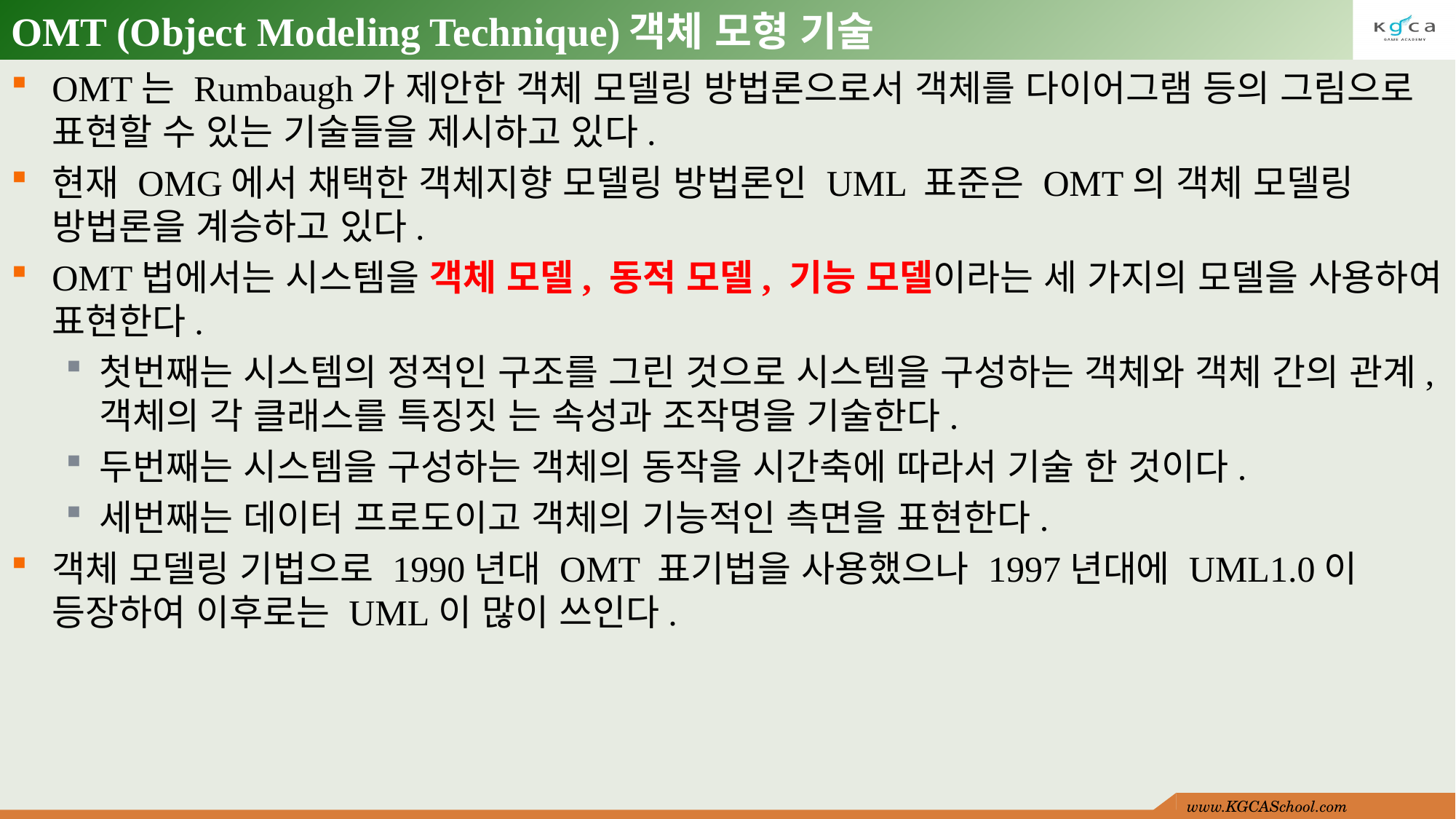

# OMT (Object Modeling Technique)객체 모형 기술
OMT는 Rumbaugh가 제안한 객체 모델링 방법론으로서 객체를 다이어그램 등의 그림으로 표현할 수 있는 기술들을 제시하고 있다.
현재 OMG에서 채택한 객체지향 모델링 방법론인 UML 표준은 OMT의 객체 모델링 방법론을 계승하고 있다.
OMT법에서는 시스템을 객체 모델, 동적 모델, 기능 모델이라는 세 가지의 모델을 사용하여 표현한다.
첫번째는 시스템의 정적인 구조를 그린 것으로 시스템을 구성하는 객체와 객체 간의 관계, 객체의 각 클래스를 특징짓 는 속성과 조작명을 기술한다.
두번째는 시스템을 구성하는 객체의 동작을 시간축에 따라서 기술 한 것이다.
세번째는 데이터 프로도이고 객체의 기능적인 측면을 표현한다.
객체 모델링 기법으로 1990년대 OMT 표기법을 사용했으나 1997년대에 UML1.0이 등장하여 이후로는 UML이 많이 쓰인다.